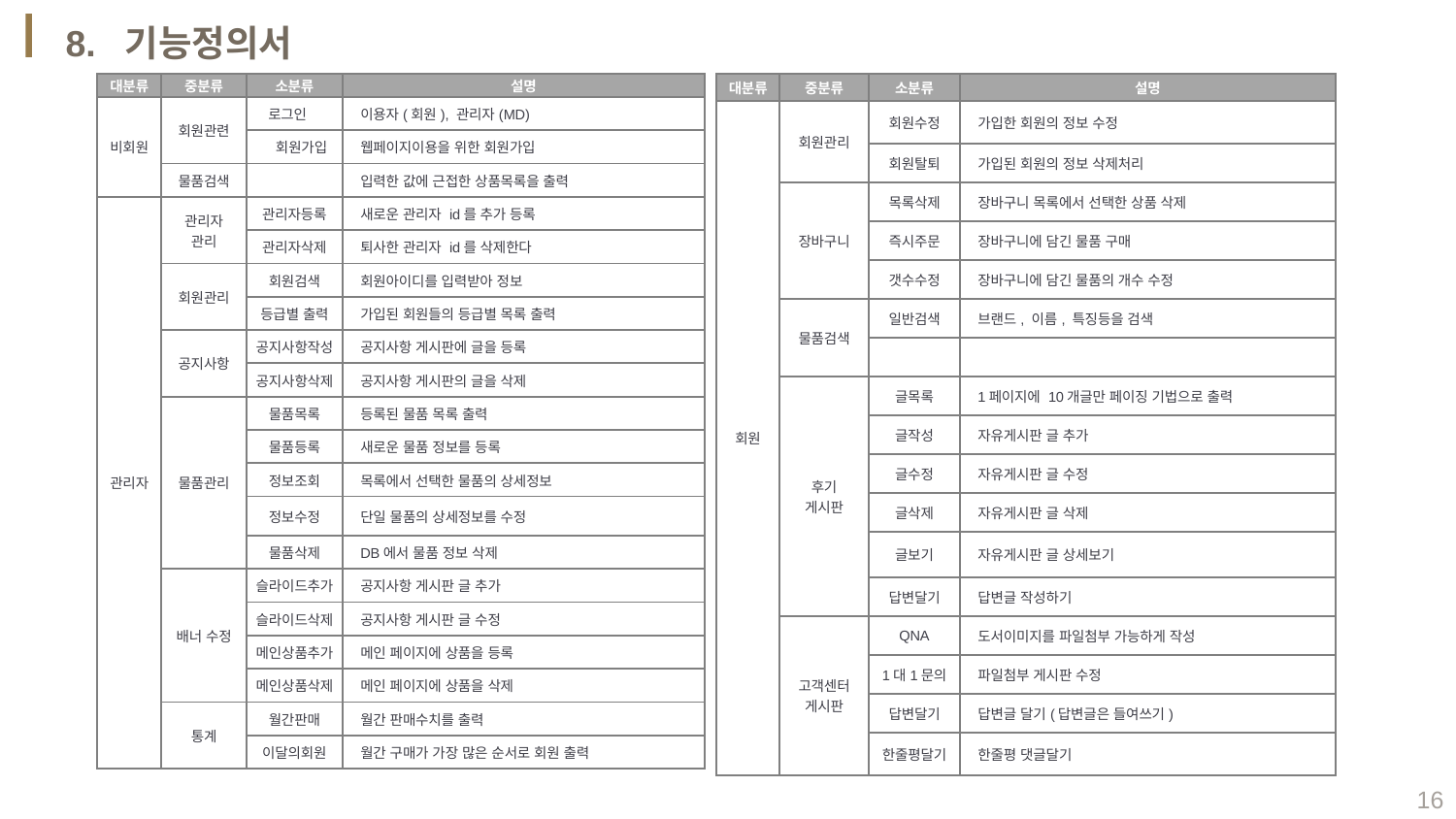

8.  기능정의서
| 대분류 | 중분류 | 소분류 | 설명 |
| --- | --- | --- | --- |
| 회원 | 회원관리 | 회원수정 | 가입한 회원의 정보 수정 |
|  |  | 회원탈퇴 | 가입된 회원의 정보 삭제처리 |
|  | 장바구니 | 목록삭제 | 장바구니 목록에서 선택한 상품 삭제 |
|  |  | 즉시주문 | 장바구니에 담긴 물품 구매 |
|  |  | 갯수수정 | 장바구니에 담긴 물품의 개수 수정 |
|  | 물품검색 | 일반검색 | 브랜드, 이름, 특징등을 검색 |
|  |  |  |  |
|  | 후기 게시판 | 글목록 | 1페이지에 10개글만 페이징 기법으로 출력 |
|  |  | 글작성 | 자유게시판 글 추가 |
|  |  | 글수정 | 자유게시판 글 수정 |
|  |  | 글삭제 | 자유게시판 글 삭제 |
|  |  | 글보기 | 자유게시판 글 상세보기 |
|  |  | 답변달기 | 답변글 작성하기 |
|  | 고객센터 게시판 | QNA | 도서이미지를 파일첨부 가능하게 작성 |
|  |  | 1대1문의 | 파일첨부 게시판 수정 |
|  |  | 답변달기 | 답변글 달기(답변글은 들여쓰기) |
|  |  | 한줄평달기 | 한줄평 댓글달기 |
| 대분류 | 중분류 | 소분류 | 설명 |
| --- | --- | --- | --- |
| 비회원 | 회원관련 | 로그인 | 이용자(회원), 관리자(MD) |
|  |  | 회원가입 | 웹페이지이용을 위한 회원가입 |
|  | 물품검색 |  | 입력한 값에 근접한 상품목록을 출력 |
| 관리자 | 관리자 관리 | 관리자등록 | 새로운 관리자 id를 추가 등록 |
|  |  | 관리자삭제 | 퇴사한 관리자 id를 삭제한다 |
|  | 회원관리 | 회원검색 | 회원아이디를 입력받아 정보 |
|  |  | 등급별 출력 | 가입된 회원들의 등급별 목록 출력 |
|  | 공지사항 | 공지사항작성 | 공지사항 게시판에 글을 등록 |
|  |  | 공지사항삭제 | 공지사항 게시판의 글을 삭제 |
|  | 물품관리 | 물품목록 | 등록된 물품 목록 출력 |
|  |  | 물품등록 | 새로운 물품 정보를 등록 |
|  |  | 정보조회 | 목록에서 선택한 물품의 상세정보 |
|  |  | 정보수정 | 단일 물품의 상세정보를 수정 |
|  |  | 물품삭제 | DB에서 물품 정보 삭제 |
|  | 배너 수정 | 슬라이드추가 | 공지사항 게시판 글 추가 |
|  |  | 슬라이드삭제 | 공지사항 게시판 글 수정 |
|  |  | 메인상품추가 | 메인 페이지에 상품을 등록 |
|  |  | 메인상품삭제 | 메인 페이지에 상품을 삭제 |
|  | 통계 | 월간판매 | 월간 판매수치를 출력 |
|  |  | 이달의회원 | 월간 구매가 가장 많은 순서로 회원 출력 |
16